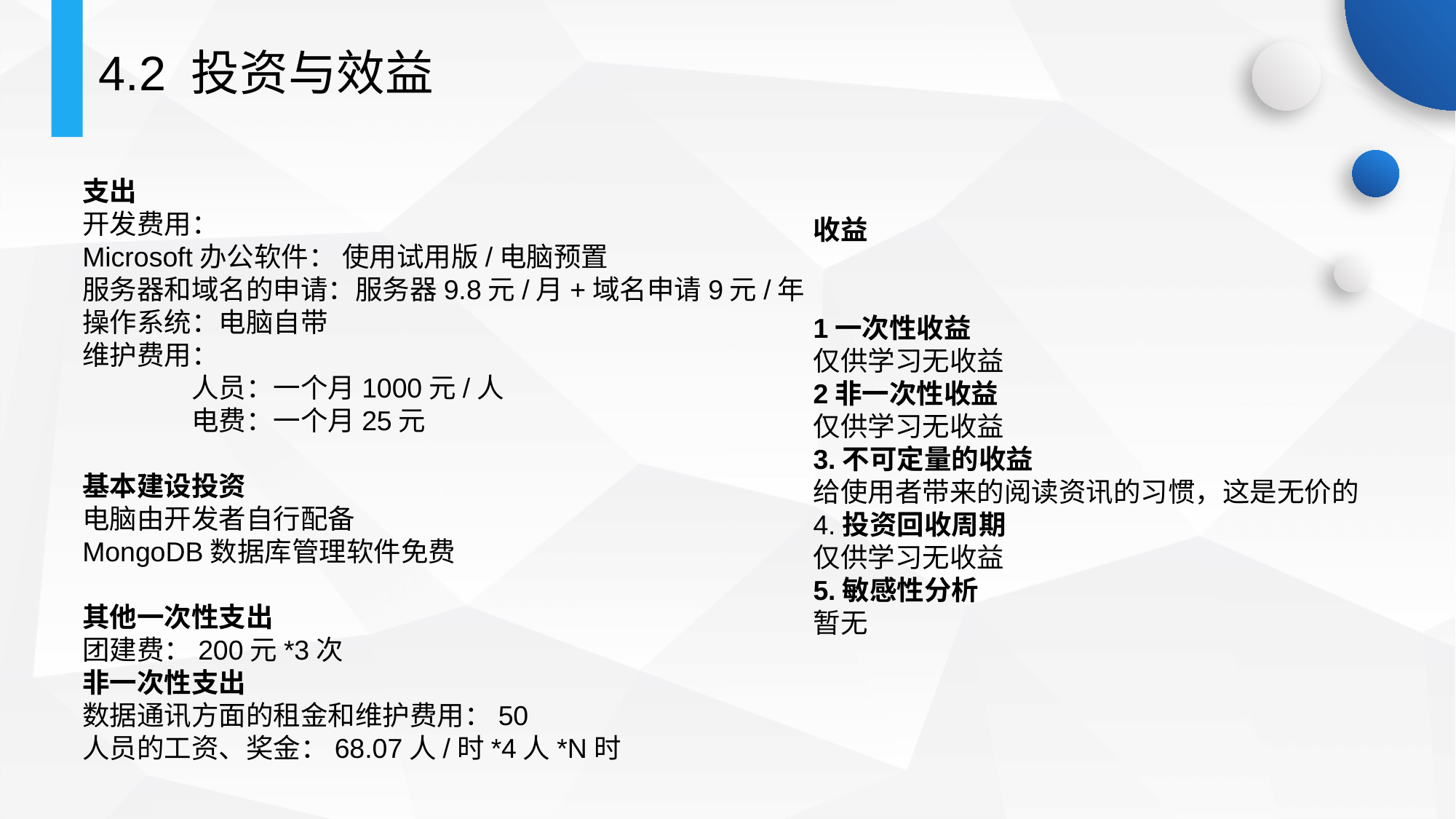

4.2 投资与效益

支出
开发费用：
Microsoft办公软件： 使用试用版/电脑预置
服务器和域名的申请：服务器9.8元/月+域名申请9元/年
操作系统：电脑自带
维护费用：
	人员：一个月1000元/人
	电费：一个月25元

基本建设投资
电脑由开发者自行配备
MongoDB数据库管理软件免费

其他一次性支出
团建费：200元*3次
非一次性支出
数据通讯方面的租金和维护费用：50
人员的工资、奖金：68.07人/时*4人*N时
收益

1一次性收益
仅供学习无收益
2非一次性收益
仅供学习无收益
3.不可定量的收益
给使用者带来的阅读资讯的习惯，这是无价的
4.投资回收周期
仅供学习无收益
5.敏感性分析
暂无